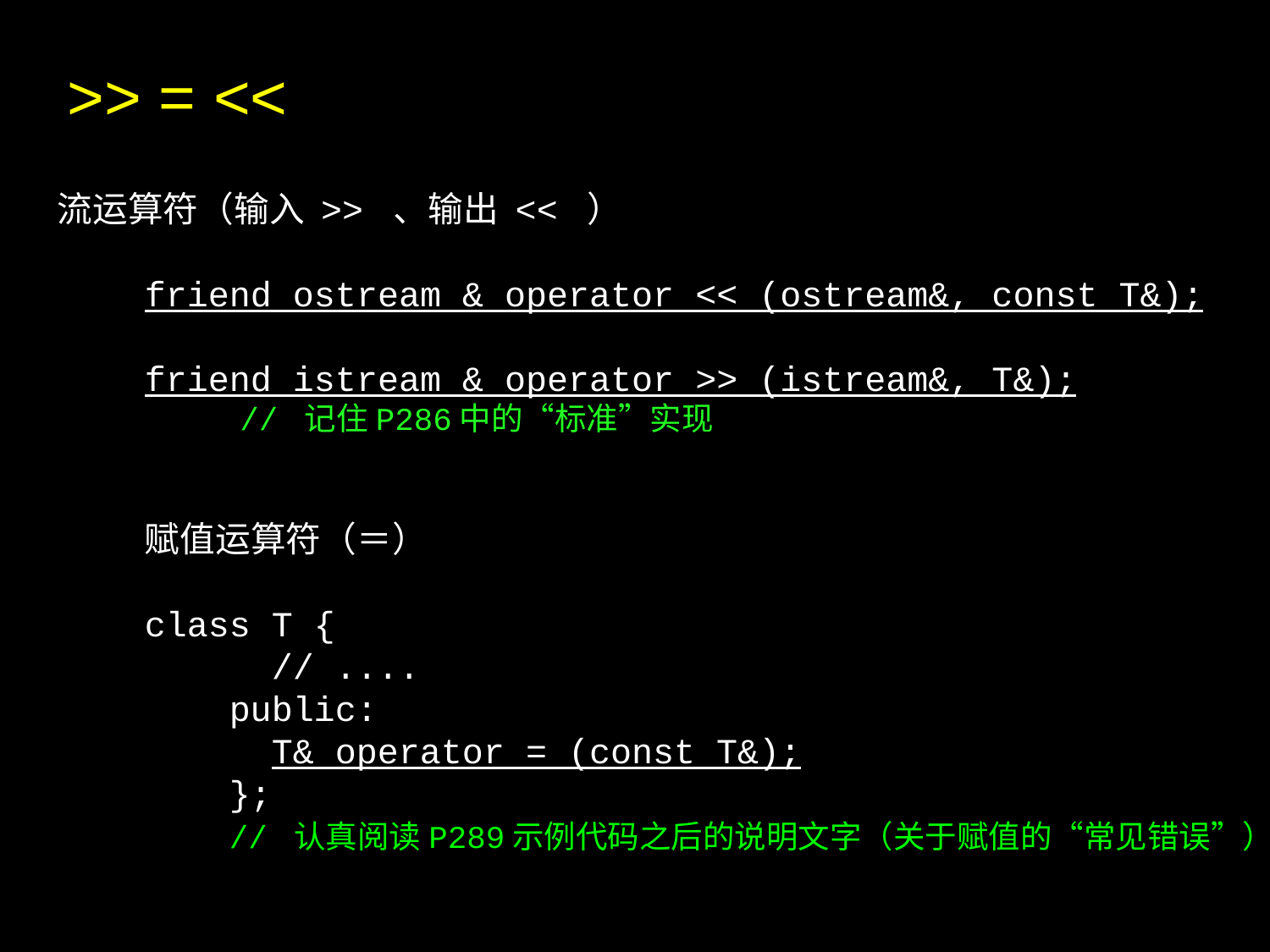

>> = <<
流运算符（输入 >> 、输出 << ）

friend ostream & operator << (ostream&, const T&);

friend istream & operator >> (istream&, T&);
     // 记住P286中的“标准”实现

赋值运算符（＝）

class T {
      // ....
    public:
      T& operator = (const T&);
    };
    // 认真阅读P289示例代码之后的说明文字（关于赋值的“常见错误”）